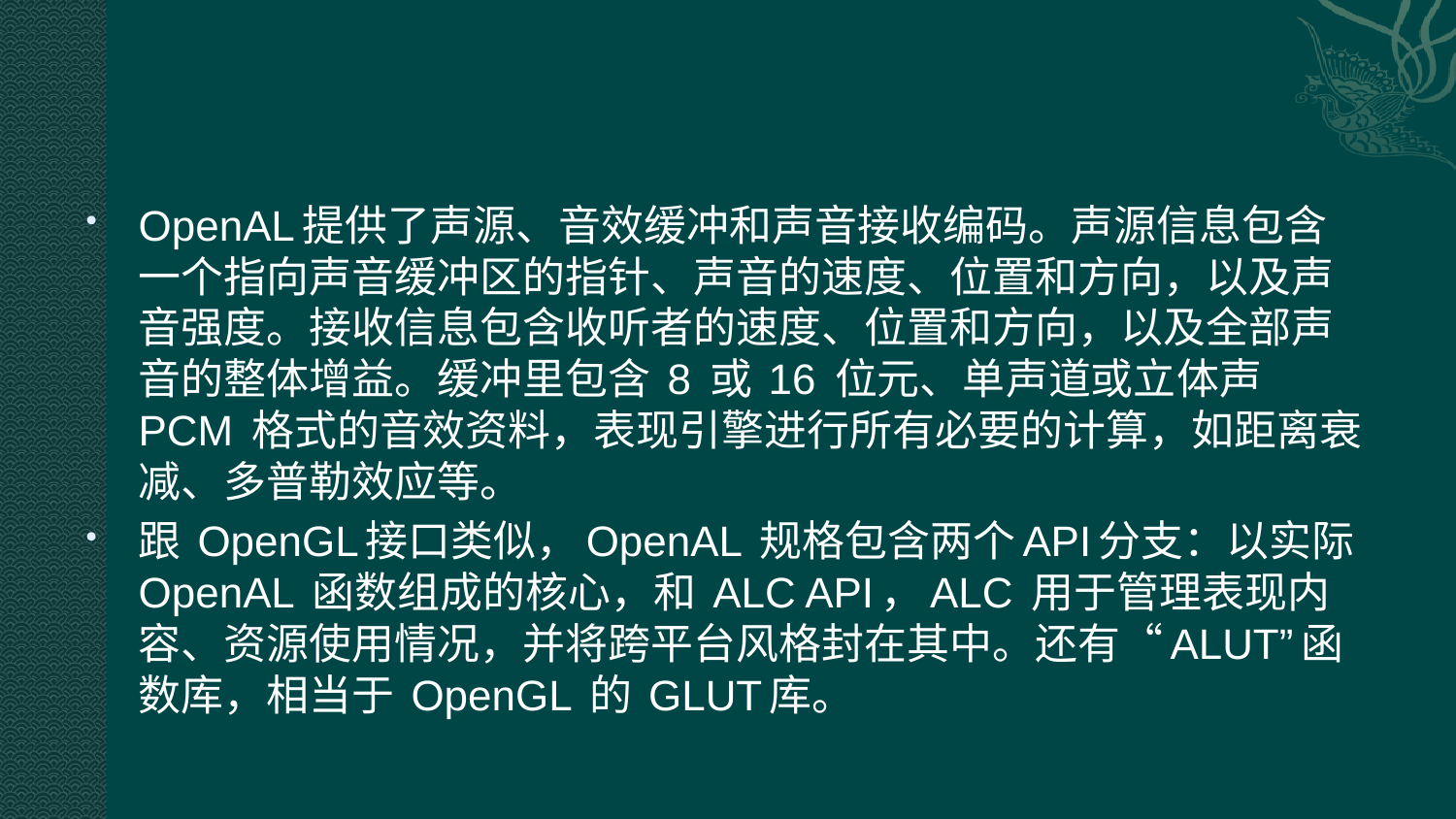

#
OpenAL提供了声源、音效缓冲和声音接收编码。声源信息包含一个指向声音缓冲区的指针、声音的速度、位置和方向，以及声音强度。接收信息包含收听者的速度、位置和方向，以及全部声音的整体增益。缓冲里包含 8 或 16 位元、单声道或立体声 PCM 格式的音效资料，表现引擎进行所有必要的计算，如距离衰减、多普勒效应等。
跟 OpenGL接口类似，OpenAL 规格包含两个API分支：以实际 OpenAL 函数组成的核心，和 ALC API，ALC 用于管理表现内容、资源使用情况，并将跨平台风格封在其中。还有“ALUT”函数库，相当于 OpenGL 的 GLUT库。